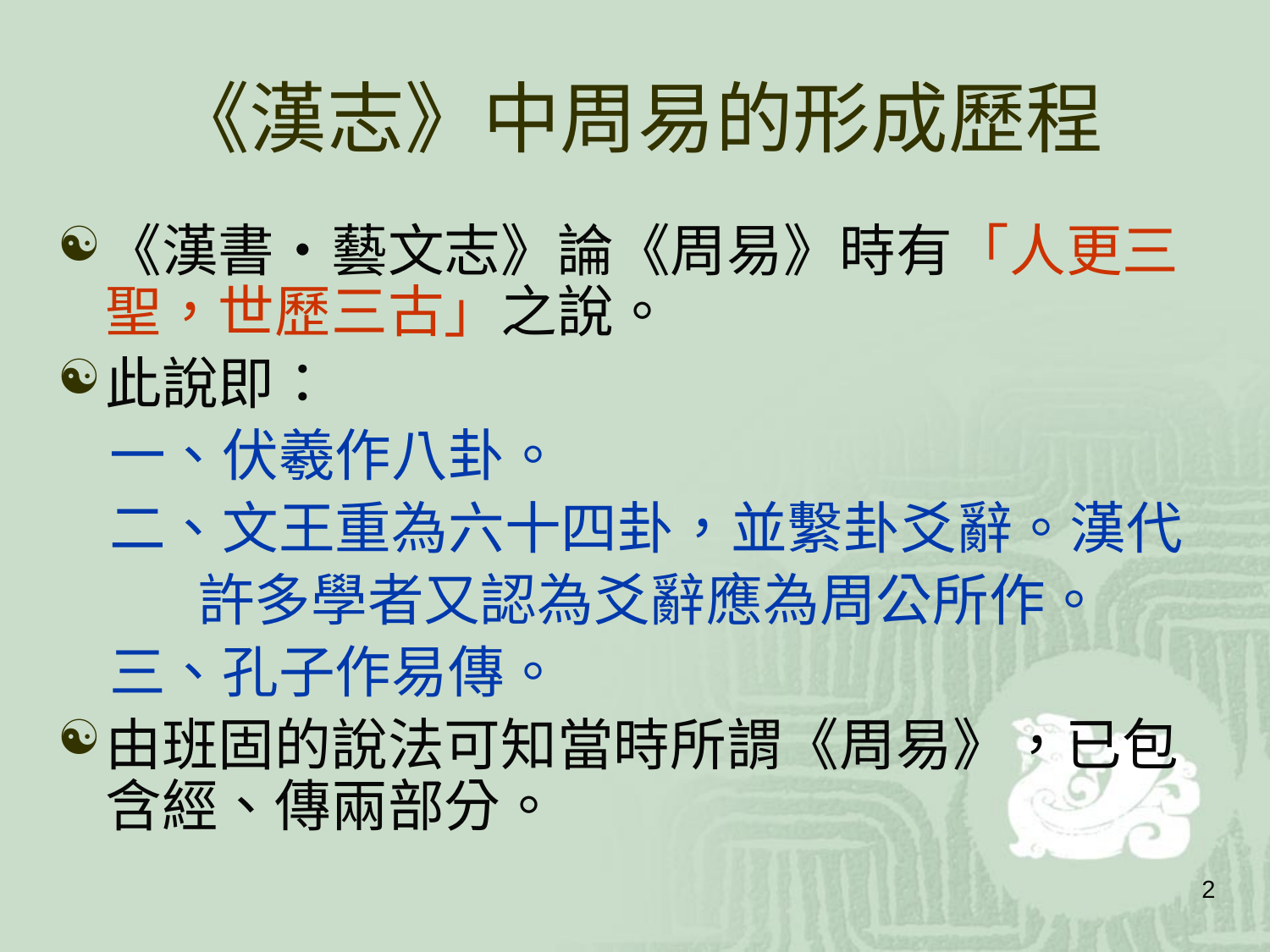

# 《漢志》中周易的形成歷程
《漢書‧藝文志》論《周易》時有「人更三聖，世歷三古」之說。
此說即：
   一、伏羲作八卦。
   二、文王重為六十四卦，並繫卦爻辭。漢代
          許多學者又認為爻辭應為周公所作。
   三、孔子作易傳。
由班固的說法可知當時所謂《周易》，已包含經、傳兩部分。
2